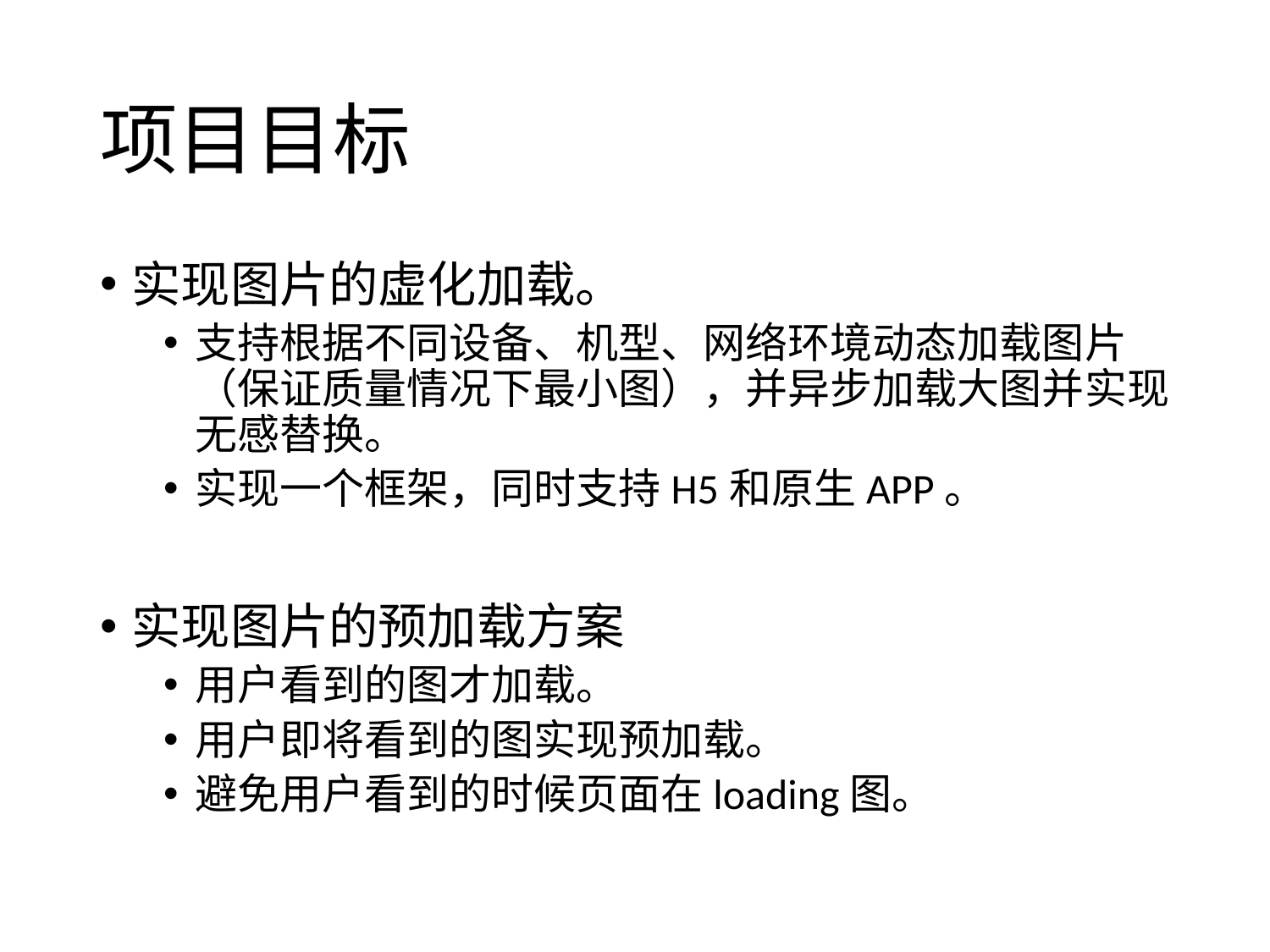

# 项目目标
实现图片的虚化加载。
支持根据不同设备、机型、网络环境动态加载图片（保证质量情况下最小图），并异步加载大图并实现无感替换。
实现一个框架，同时支持H5和原生APP。

实现图片的预加载方案
用户看到的图才加载。
用户即将看到的图实现预加载。
避免用户看到的时候页面在loading图。